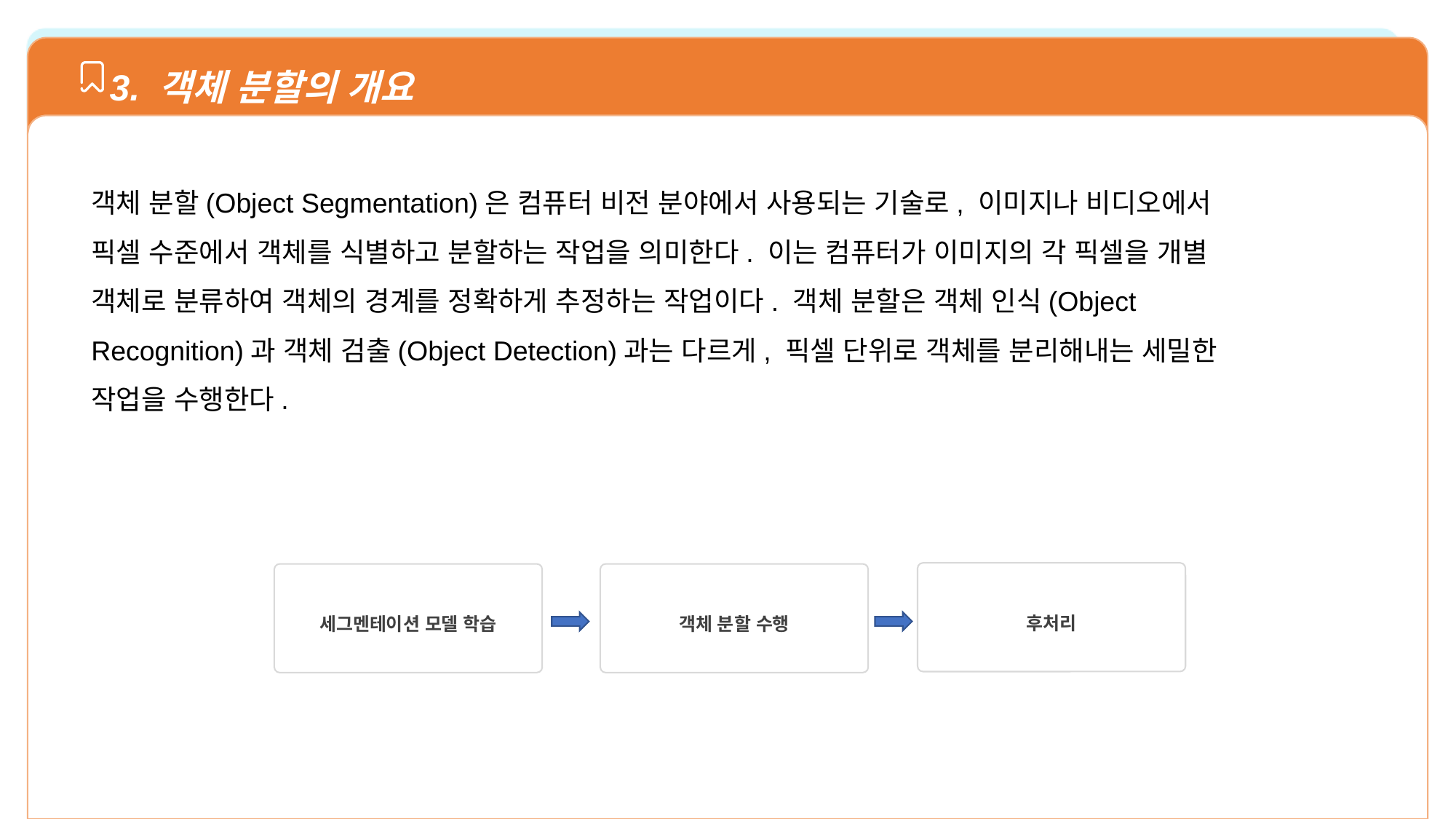

3. 객체 분할의 개요

객체 분할(Object Segmentation)은 컴퓨터 비전 분야에서 사용되는 기술로, 이미지나 비디오에서 픽셀 수준에서 객체를 식별하고 분할하는 작업을 의미한다. 이는 컴퓨터가 이미지의 각 픽셀을 개별 객체로 분류하여 객체의 경계를 정확하게 추정하는 작업이다. 객체 분할은 객체 인식(Object Recognition)과 객체 검출(Object Detection)과는 다르게, 픽셀 단위로 객체를 분리해내는 세밀한 작업을 수행한다.
후처리
세그멘테이션 모델 학습
객체 분할 수행